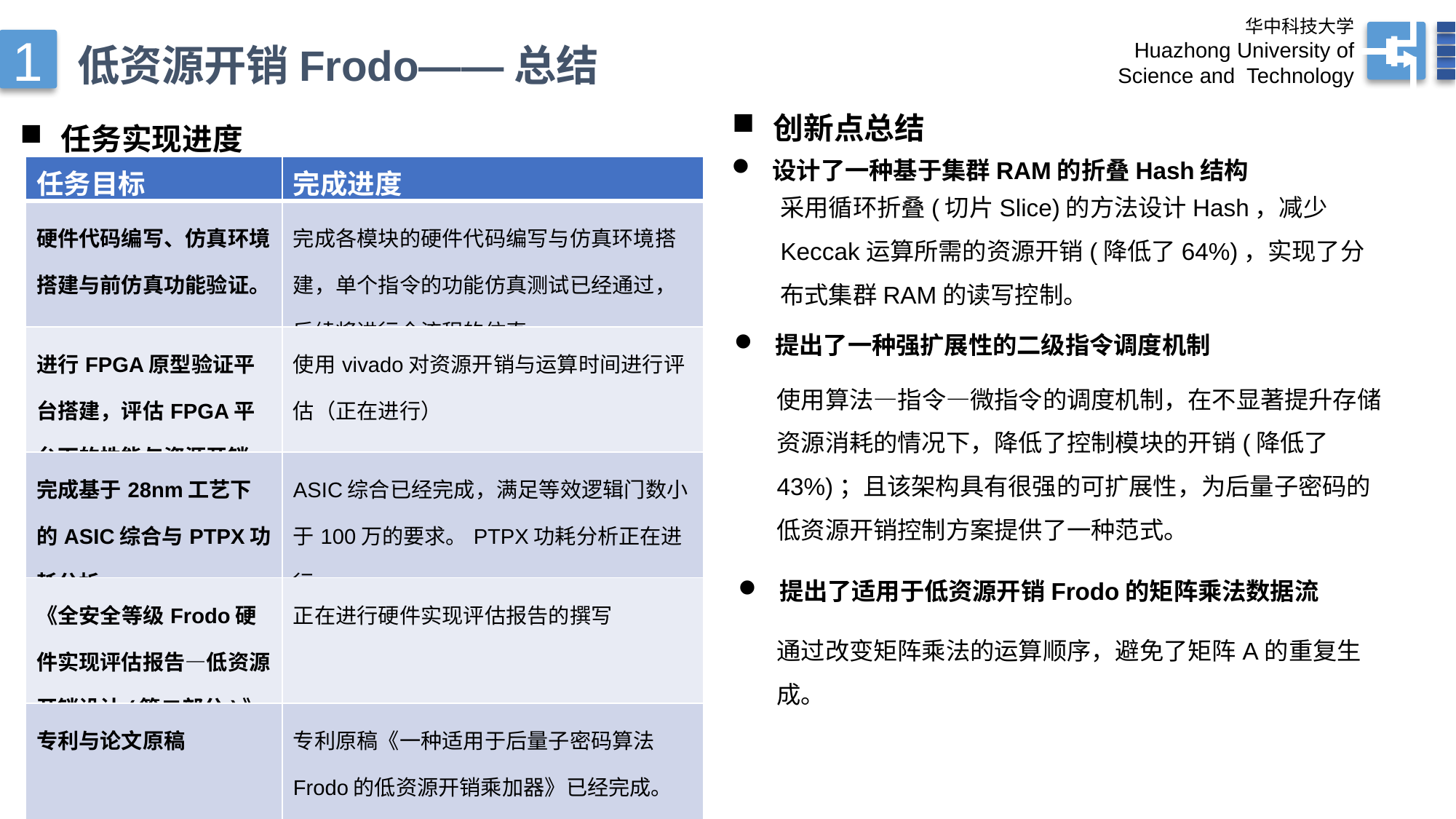

华中科技大学
Huazhong University of
 Science and  Technology

1
低资源开销Frodo——总结
创新点总结
任务实现进度
设计了一种基于集群RAM的折叠Hash结构
| 任务目标 | 完成进度 |
| --- | --- |
| 硬件代码编写、仿真环境搭建与前仿真功能验证。 | 完成各模块的硬件代码编写与仿真环境搭建，单个指令的功能仿真测试已经通过，后续将进行全流程的仿真。 |
| 进行FPGA原型验证平台搭建，评估FPGA平台下的性能与资源开销。 | 使用vivado对资源开销与运算时间进行评估（正在进行） |
| 完成基于28nm工艺下的ASIC综合与PTPX功耗分析。 | ASIC综合已经完成，满足等效逻辑门数小于100万的要求。PTPX功耗分析正在进行 |
| 《全安全等级Frodo硬件实现评估报告—低资源开销设计(第二部分)》 | 正在进行硬件实现评估报告的撰写 |
| 专利与论文原稿 | 专利原稿《一种适用于后量子密码算法Frodo的低资源开销乘加器》已经完成。总结方案,提炼创新点对论文进行规划 |
采用循环折叠(切片Slice)的方法设计Hash，减少Keccak运算所需的资源开销(降低了64%)，实现了分布式集群RAM的读写控制。

提出了一种强扩展性的二级指令调度机制
使用算法—指令—微指令的调度机制，在不显著提升存储资源消耗的情况下，降低了控制模块的开销(降低了43%)；且该架构具有很强的可扩展性，为后量子密码的低资源开销控制方案提供了一种范式。
提出了适用于低资源开销Frodo的矩阵乘法数据流
通过改变矩阵乘法的运算顺序，避免了矩阵A的重复生成。